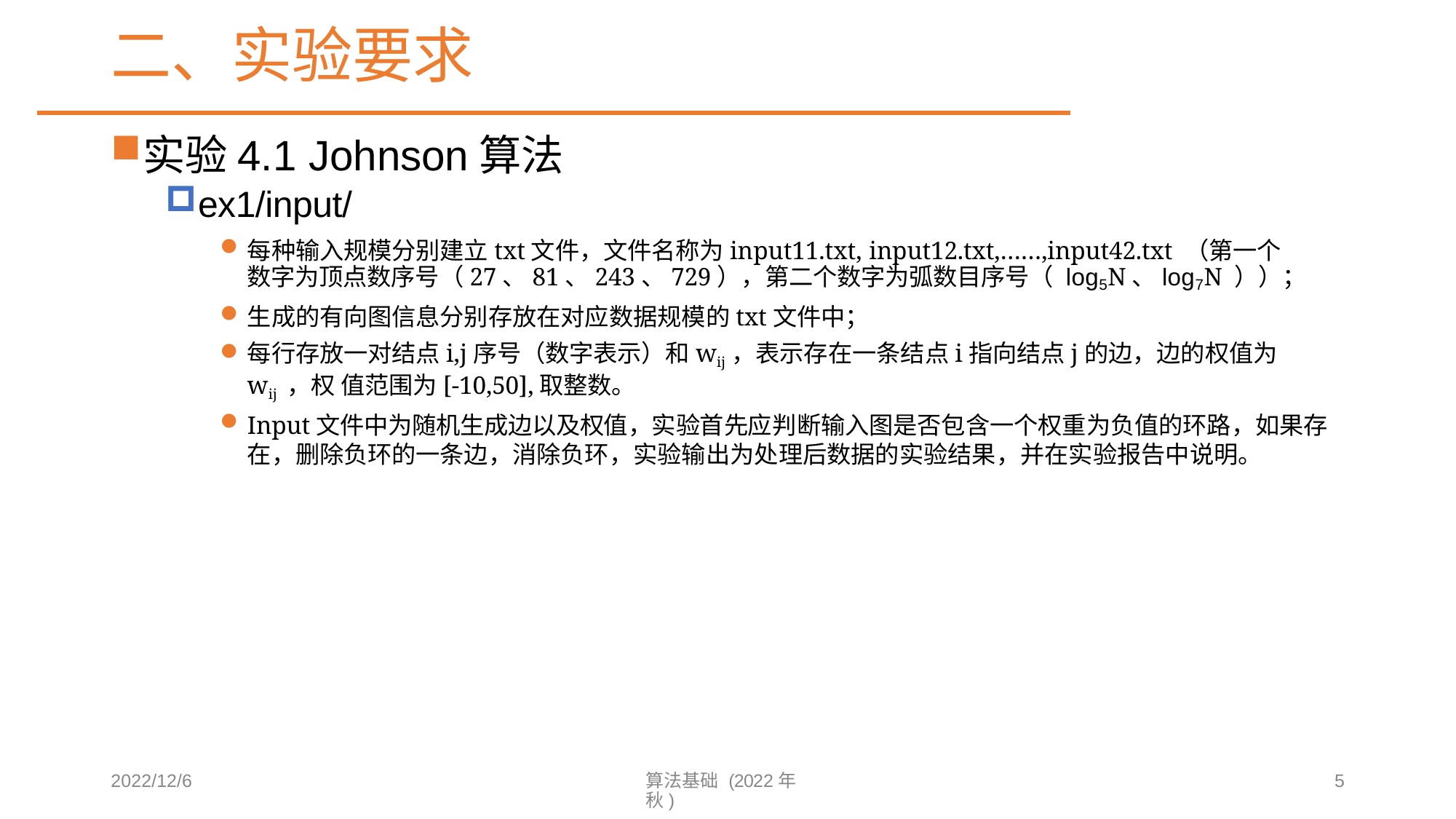

# 二、实验要求
实验4.1 Johnson算法
ex1/input/
每种输入规模分别建立txt文件，文件名称为input11.txt, input12.txt,……,input42.txt （第一个
数字为顶点数序号（27、81、243、729），第二个数字为弧数目序号（ log5N、log7N ））；
生成的有向图信息分别存放在对应数据规模的txt文件中；
每行存放一对结点i,j序号（数字表示）和wij，表示存在一条结点i指向结点j的边，边的权值为wij ，权 值范围为[-10,50],取整数。
Input文件中为随机生成边以及权值，实验首先应判断输入图是否包含一个权重为负值的环路，如果存
在，删除负环的一条边，消除负环，实验输出为处理后数据的实验结果，并在实验报告中说明。
2022/12/6
算法基础 (2022年秋)
5